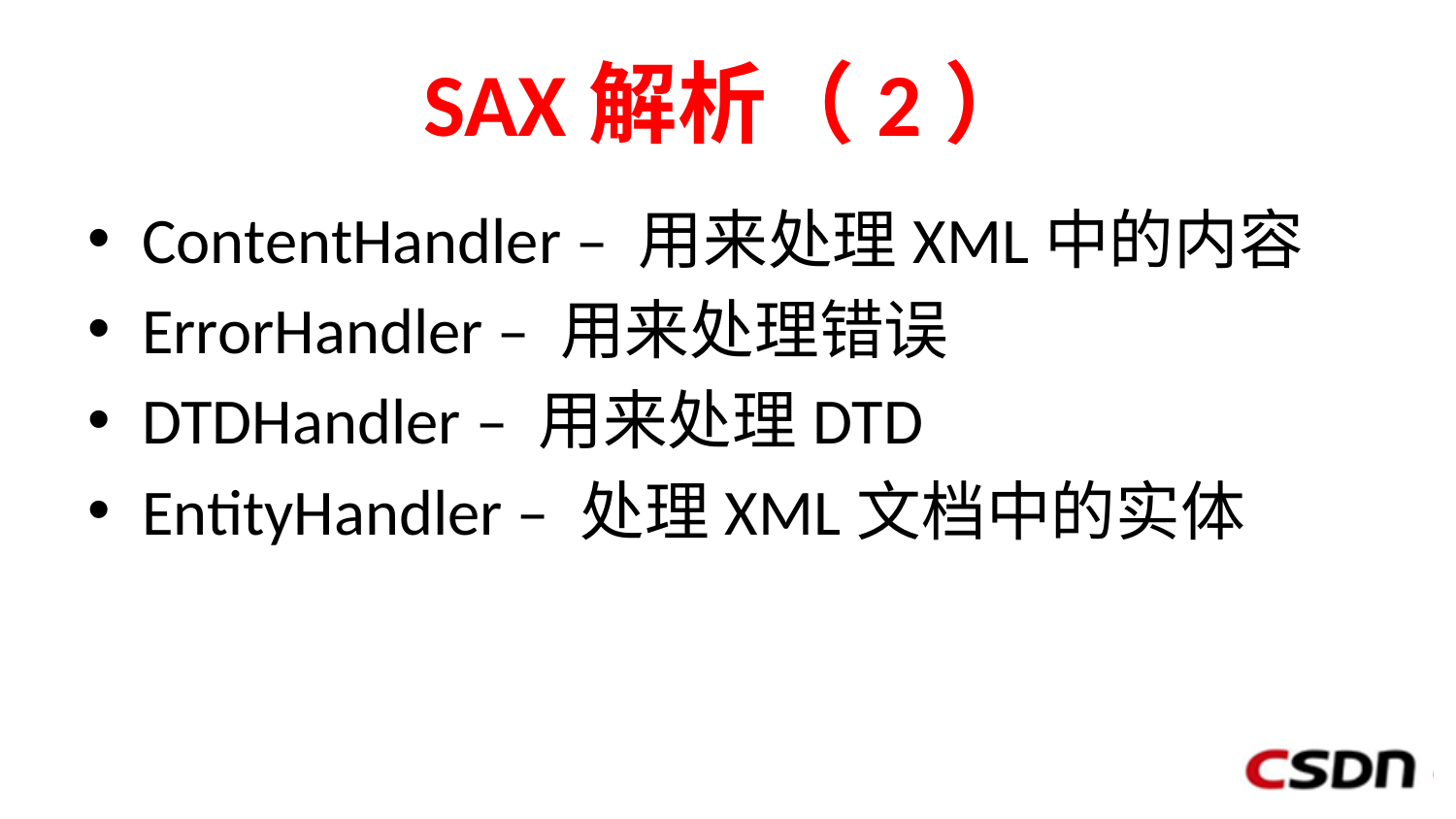

# SAX解析（2）
ContentHandler – 用来处理XML中的内容
ErrorHandler – 用来处理错误
DTDHandler – 用来处理DTD
EntityHandler – 处理XML文档中的实体